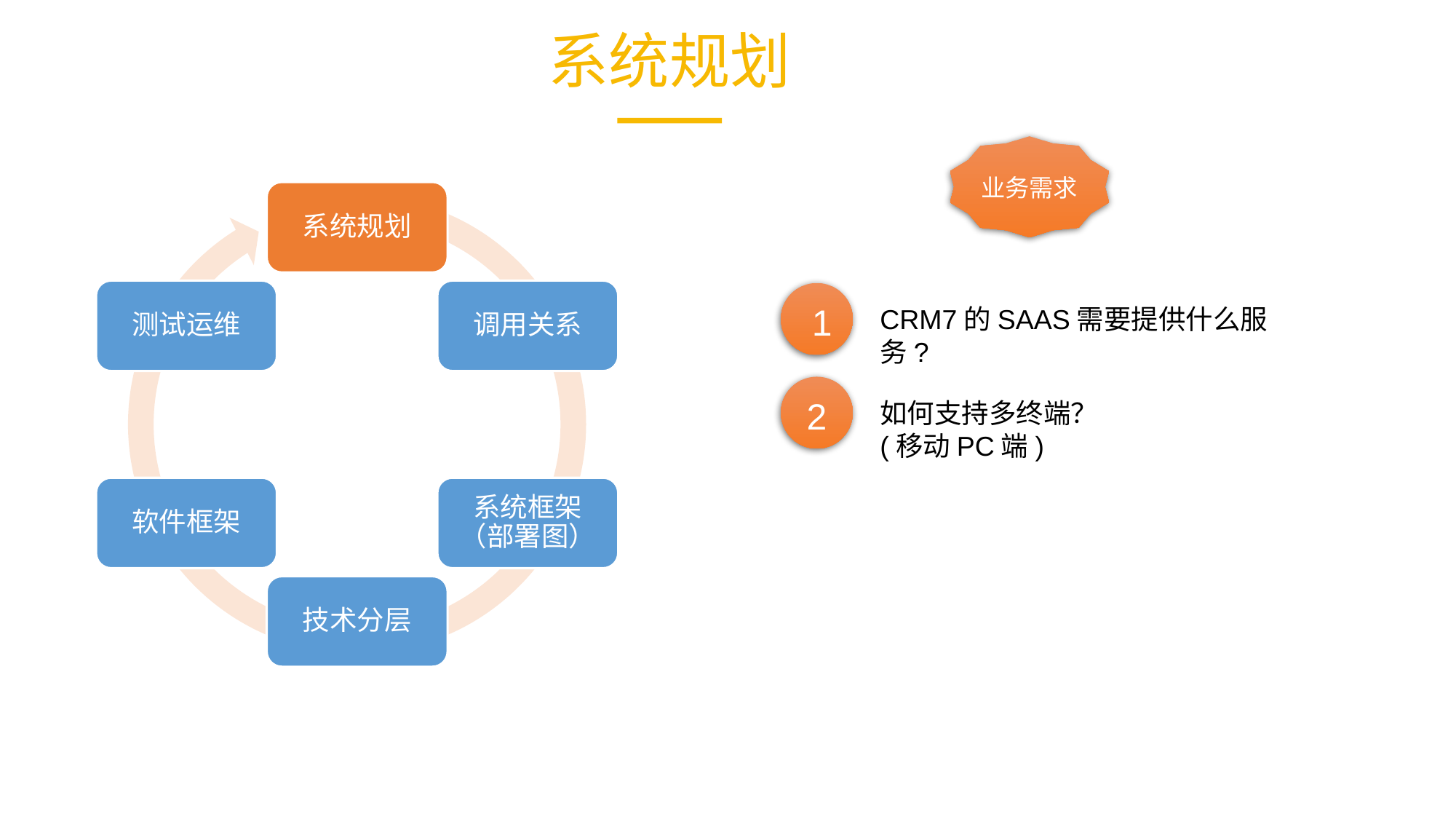

系统规划

业务需求

系统规划
测试运维
调用关系

1
CRM7的SAAS需要提供什么服务?

2
如何支持多终端？(移动PC端)
软件框架
系统框架（部署图）
技术分层